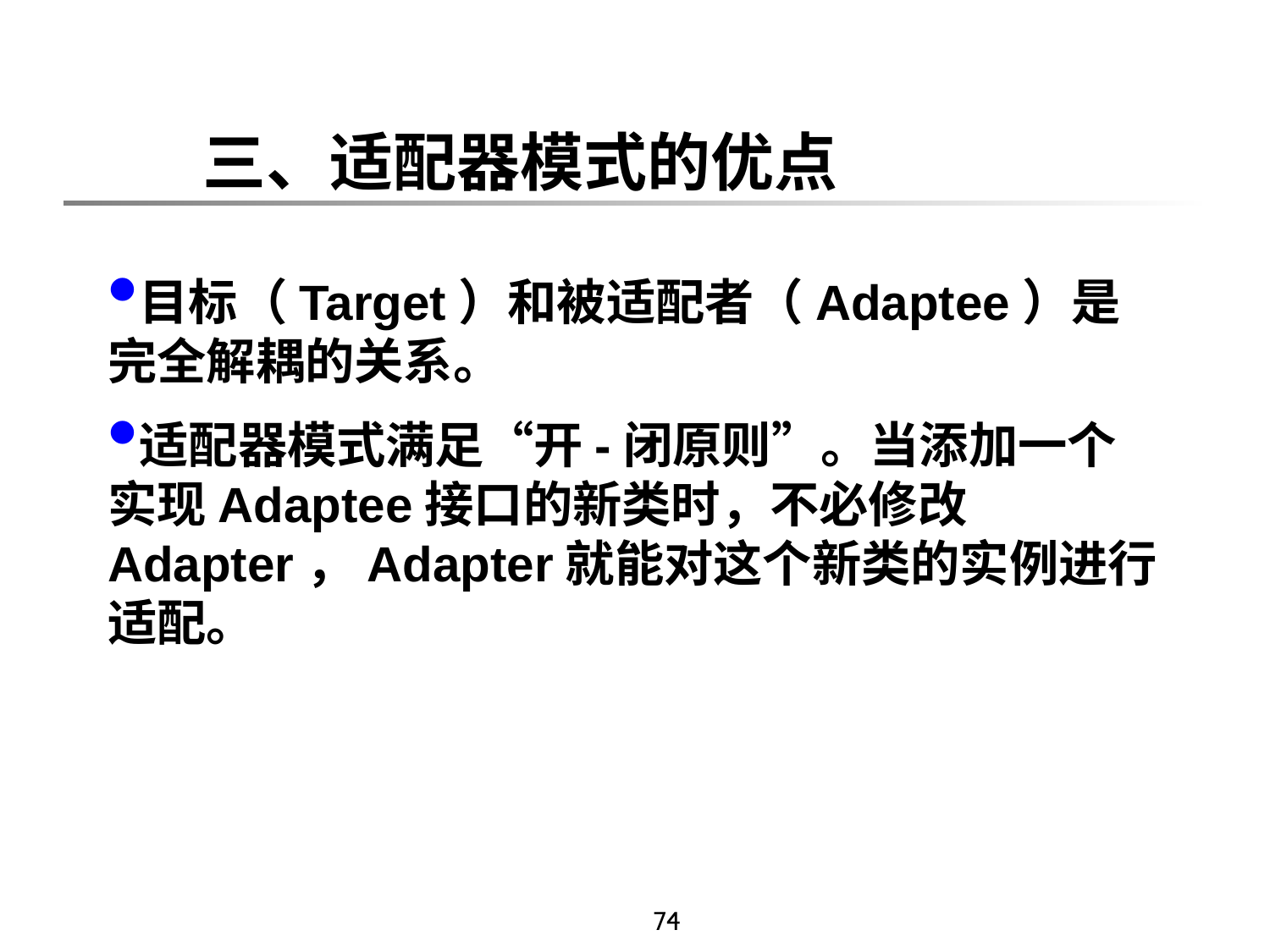

三、适配器模式的优点

目标（Target）和被适配者（Adaptee）是完全解耦的关系。
适配器模式满足“开-闭原则”。当添加一个实现Adaptee接口的新类时，不必修改Adapter，Adapter就能对这个新类的实例进行适配。

74